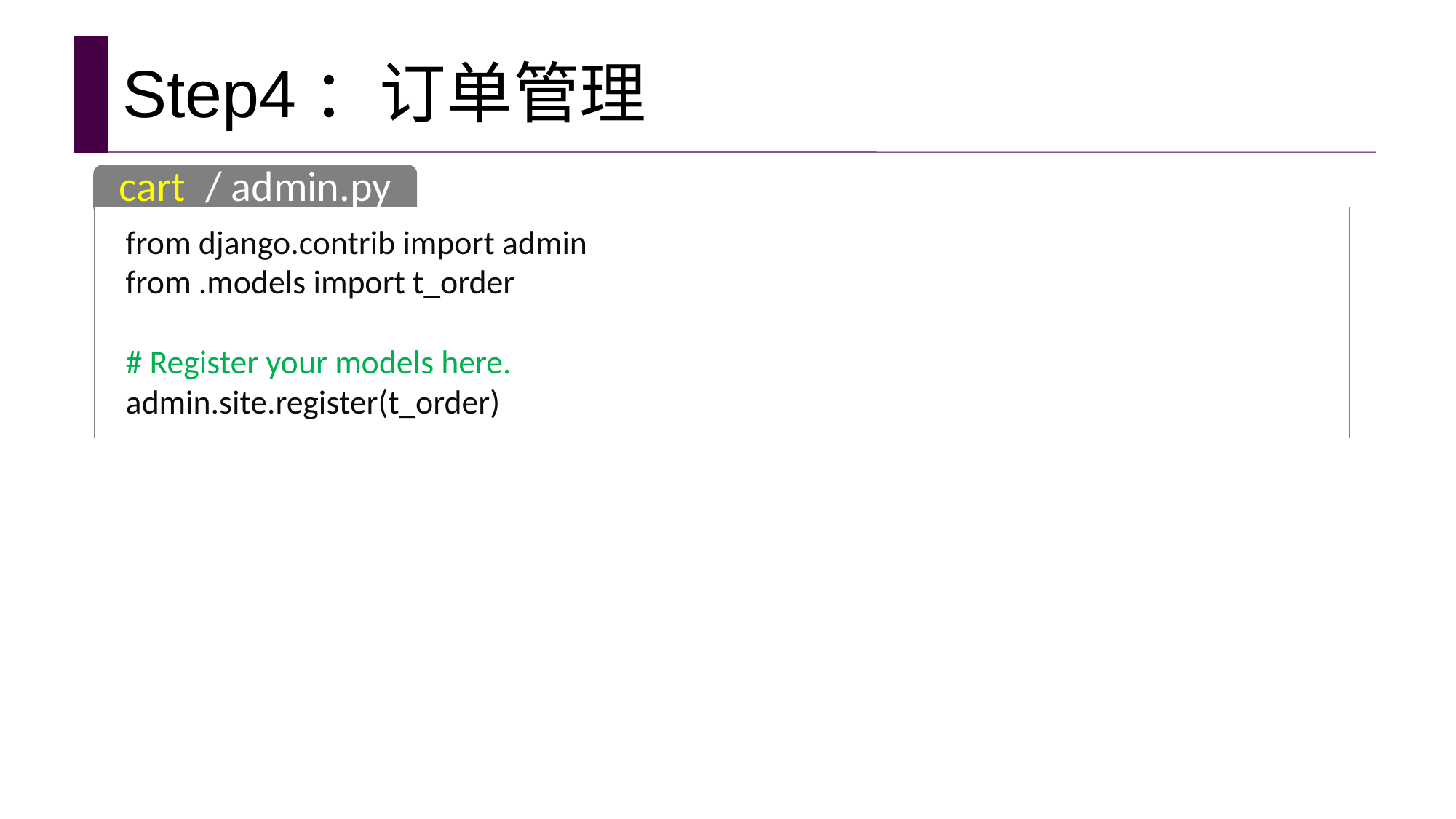

# Step4：订单管理
cart  / admin.py

from django.contrib import admin
from .models import t_order

# Register your models here.
admin.site.register(t_order)